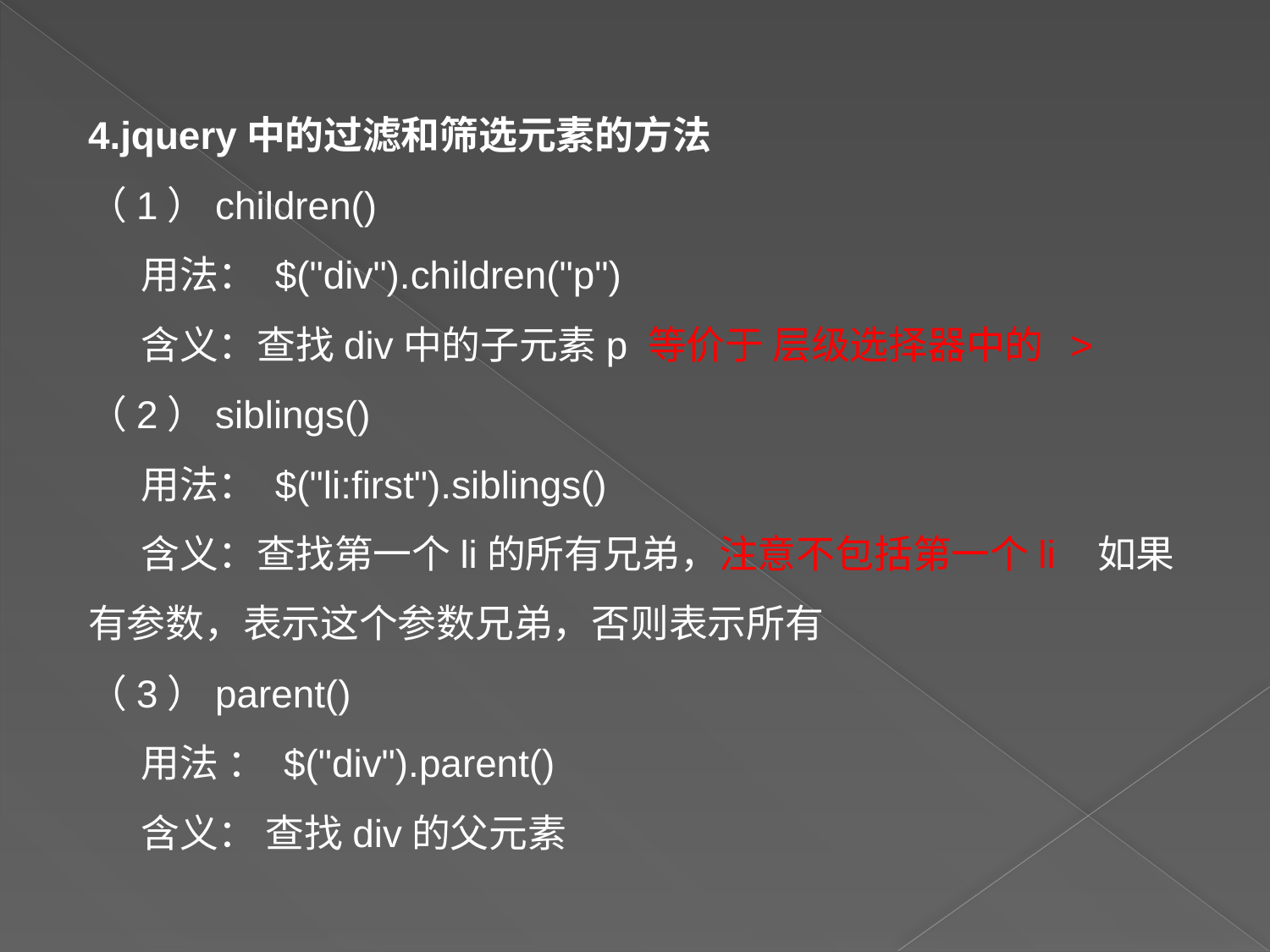

4.jquery中的过滤和筛选元素的方法
（1）children()
     用法： $("div").children("p")
     含义：查找div中的子元素p 等价于 层级选择器中的  >
（2）siblings()
     用法： $("li:first").siblings()
     含义：查找第一个li的所有兄弟，注意不包括第一个li   如果有参数，表示这个参数兄弟，否则表示所有
（3）parent()
     用法 ： $("div").parent()
     含义： 查找div的父元素